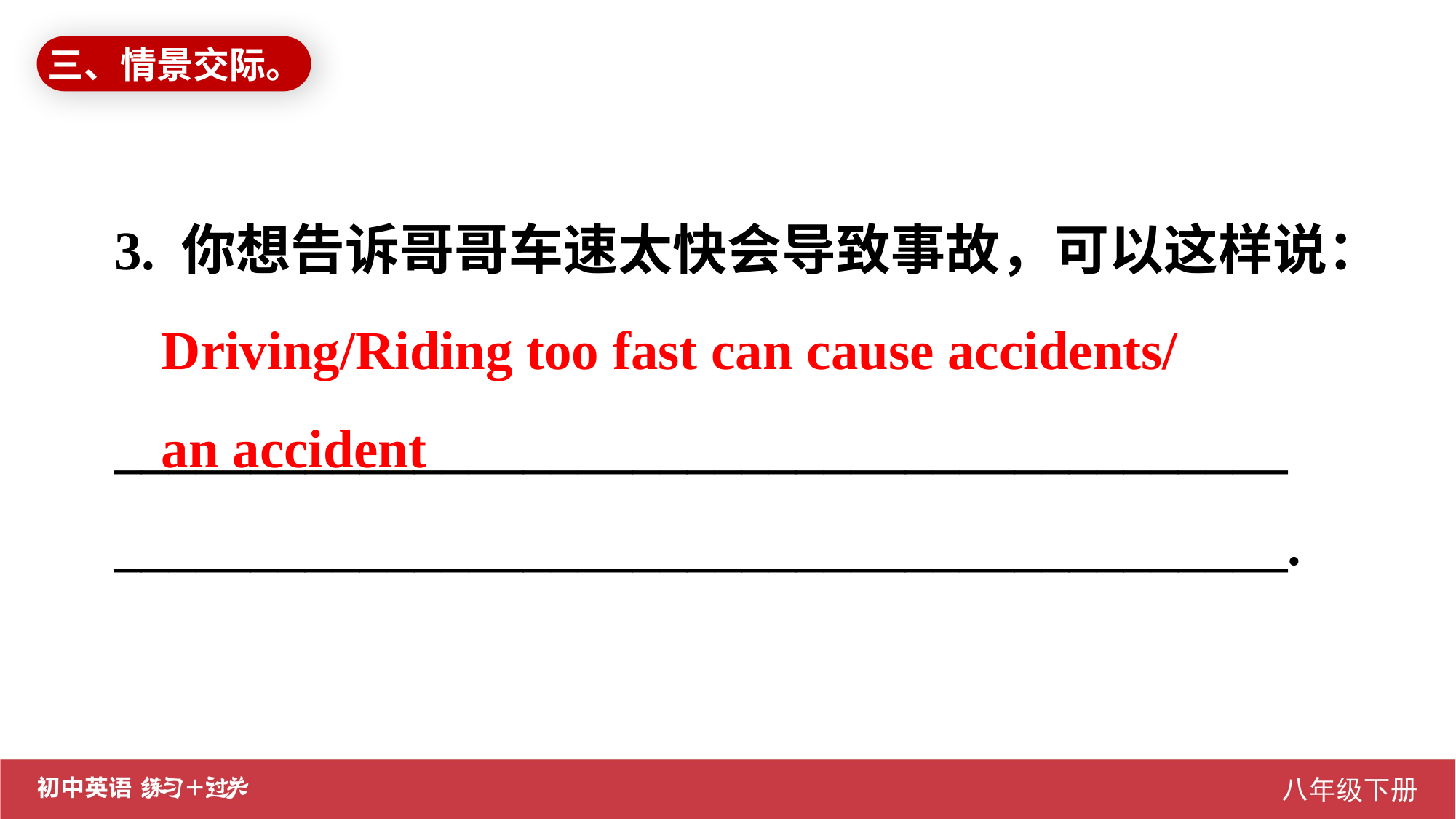

三、情景交际。
3. 你想告诉哥哥车速太快会导致事故，可以这样说：
___________________________________________
___________________________________________.
Driving/Riding too fast can cause accidents/
an accident